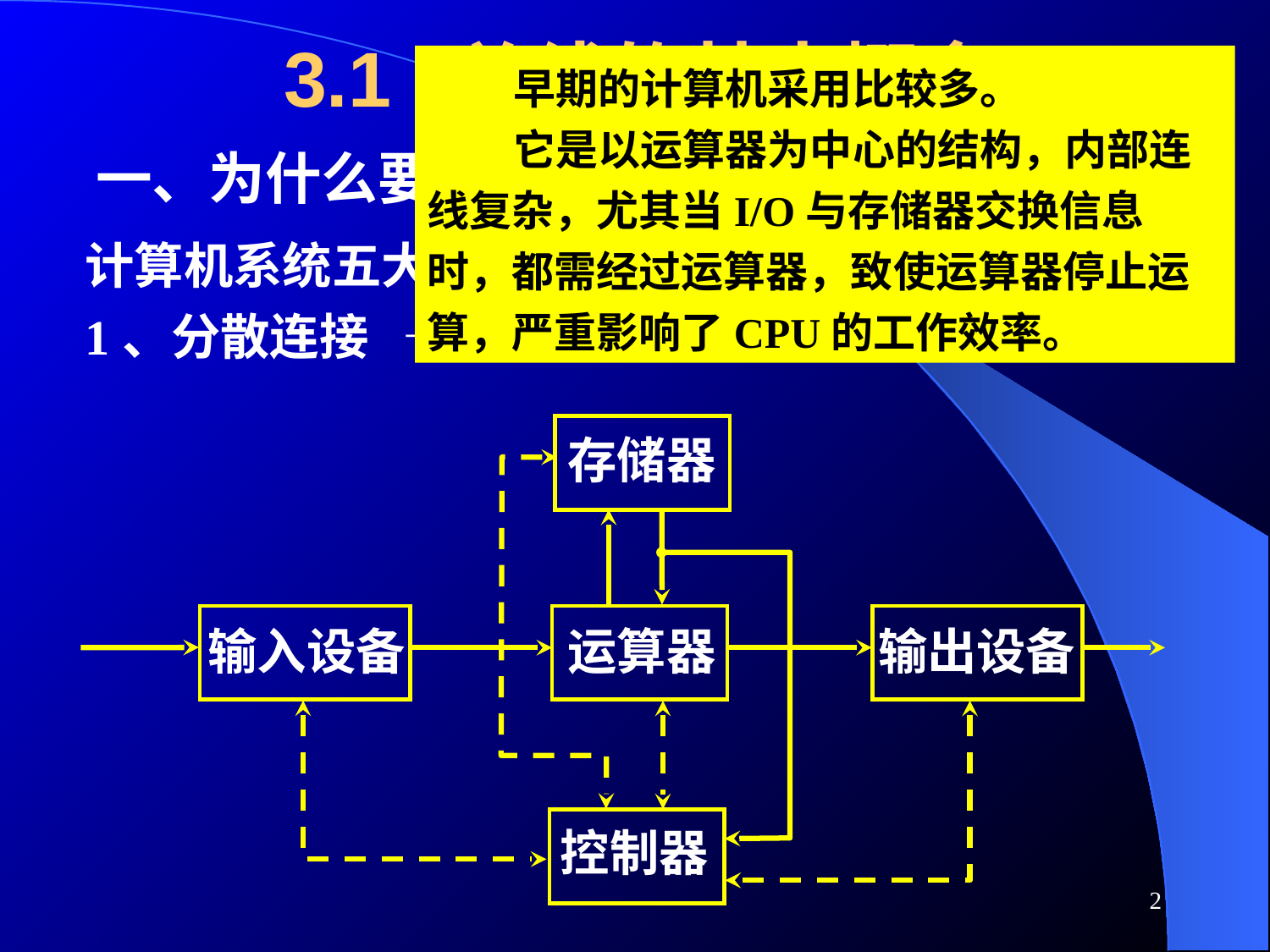

# 3.1  总线的基本概念
        早期的计算机采用比较多。
        它是以运算器为中心的结构，内部连线复杂，尤其当I/O与存储器交换信息时，都需经过运算器，致使运算器停止运算，严重影响了CPU的工作效率。
一、为什么要用总线
计算机系统五大部件的连接方式：
1、分散连接   —   各部件之间使用单独的连线

存储器

输入设备
运算器
输出设备

控制器
2